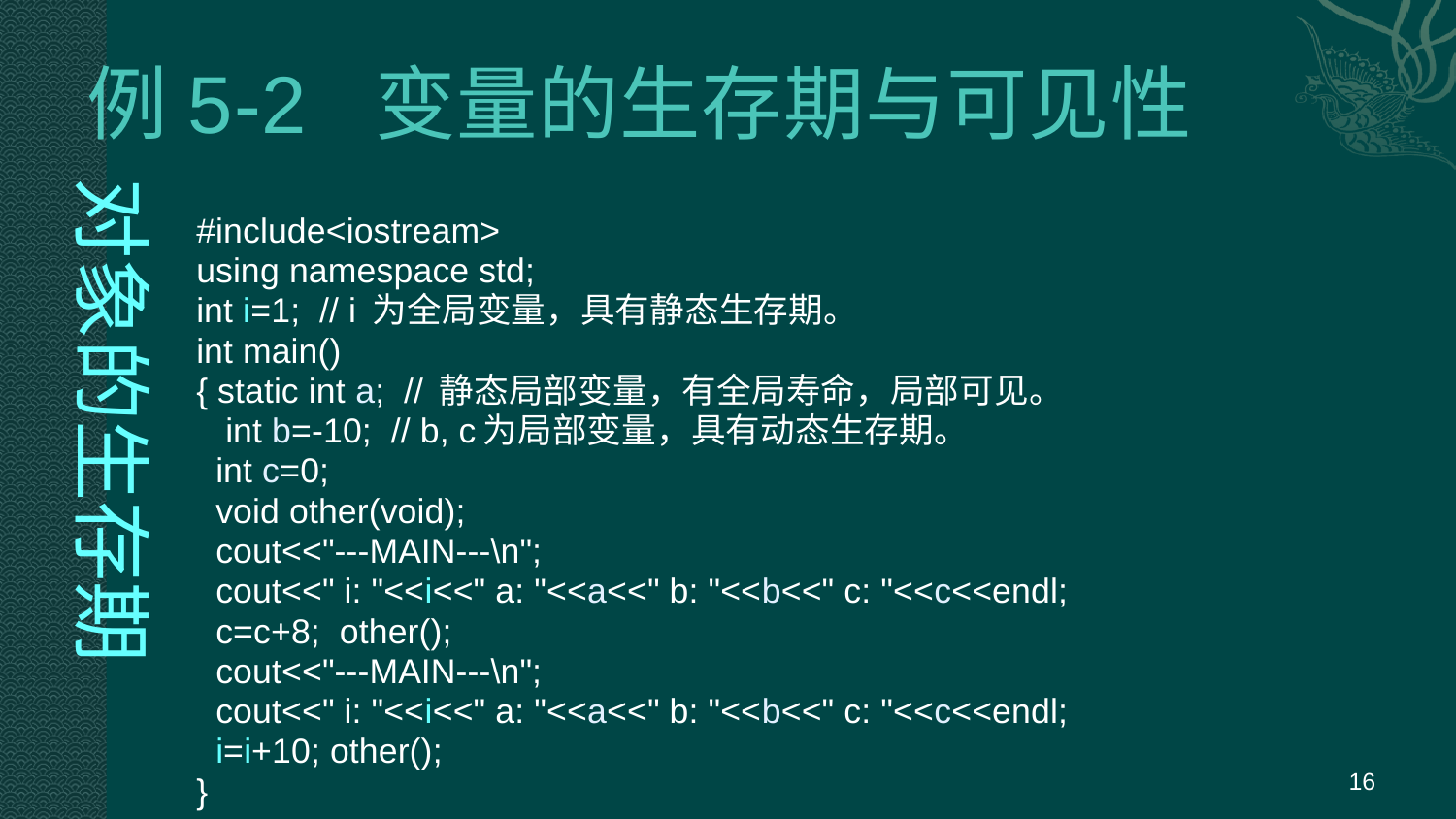

# 例5-2  变量的生存期与可见性
对象的生存期
#include<iostream>
using namespace std;
int i=1;  // i 为全局变量，具有静态生存期。
int main()
{ static int a;  // 静态局部变量，有全局寿命，局部可见。
   int b=-10;  // b, c为局部变量，具有动态生存期。
  int c=0;
  void other(void);
  cout<<"---MAIN---\n";
  cout<<" i: "<<i<<" a: "<<a<<" b: "<<b<<" c: "<<c<<endl;
  c=c+8;  other();
  cout<<"---MAIN---\n";
  cout<<" i: "<<i<<" a: "<<a<<" b: "<<b<<" c: "<<c<<endl;
  i=i+10; other();
}
16